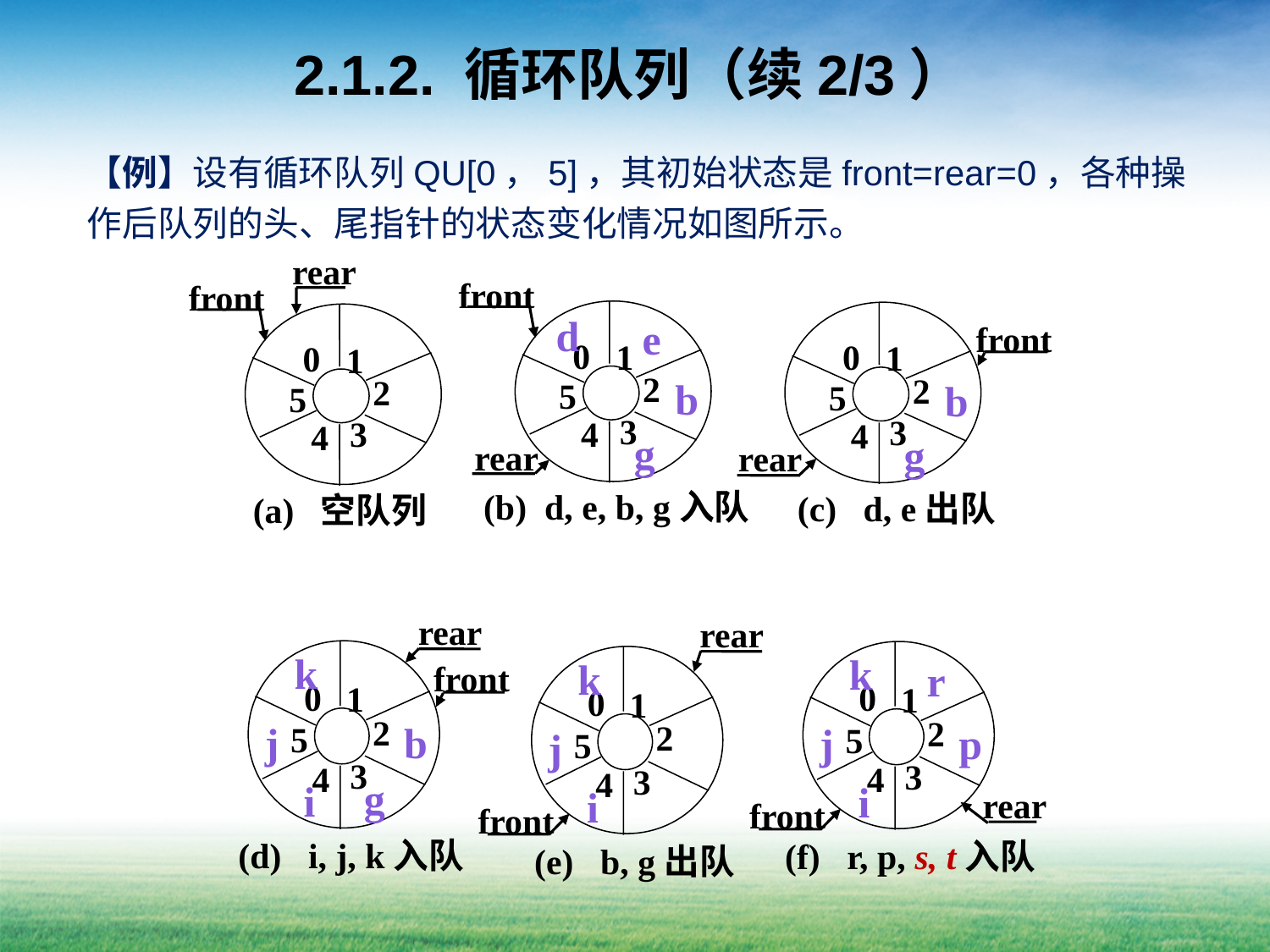

# 2.1.2. 循环队列（续2/3）
【例】设有循环队列QU[0，5]，其初始状态是front=rear=0，各种操作后队列的头、尾指针的状态变化情况如图所示。
rear

front

0
1
2
5
3
4
(a)  空队列
front

0
1
2
5
3
4
d
e
b
g
rear

(b)  d, e, b, g入队

0
1
2
5
3
4
front

b
g
rear

(c)   d, e出队
rear

0
1
2
5
3
4
k
front

b
j
g
i
(d)   i, j, k入队
rear

0
1
2
5
3
4
k
j
i
front

(e)   b, g出队

0
1
2
5
3
4
k
r
j
p
i
rear

front

(f)   r, p, s, t入队